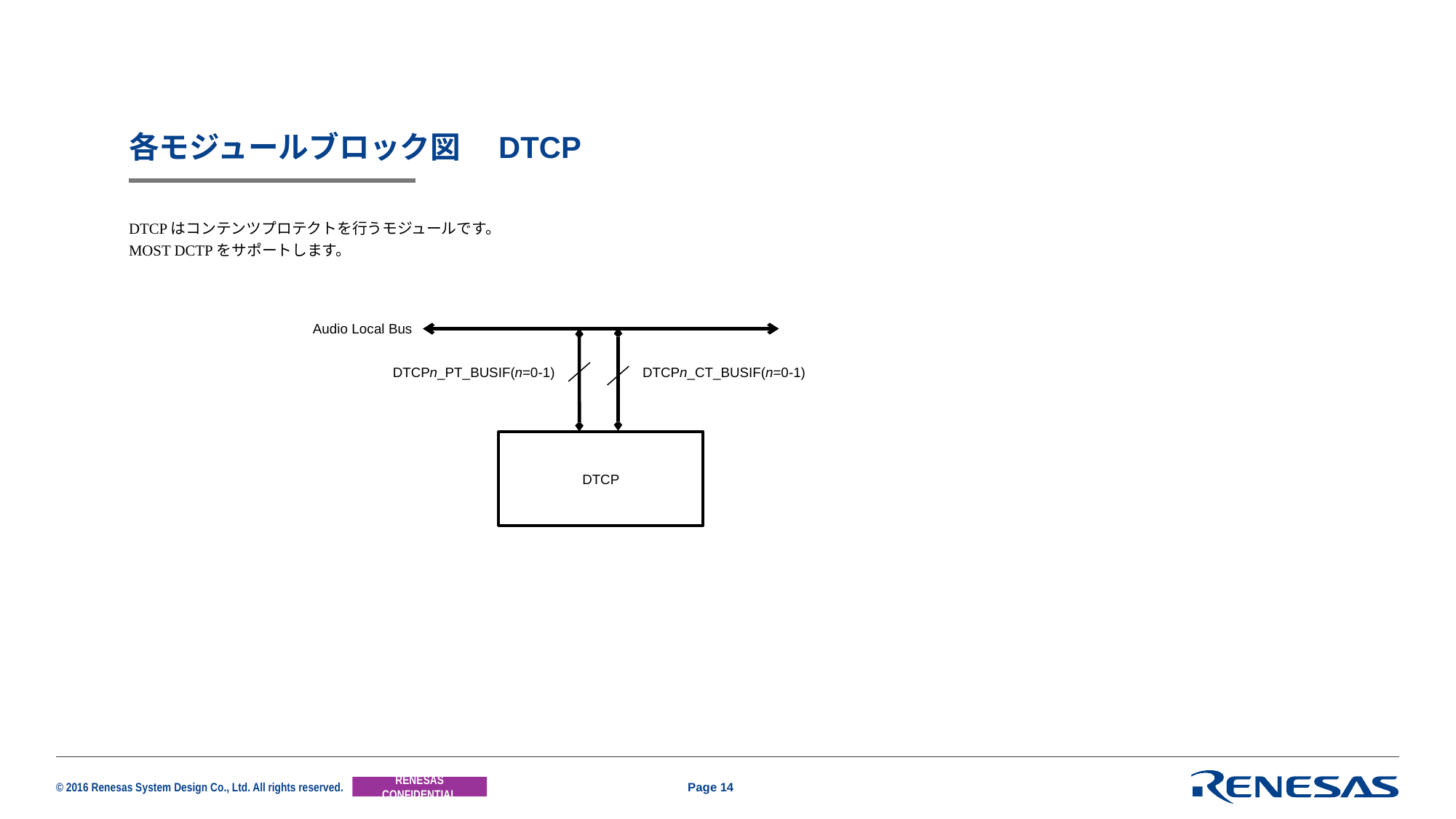

# 各モジュールブロック図　DTCP

DTCPはコンテンツプロテクトを行うモジュールです。
MOST DCTPをサポートします。
Audio Local Bus

DTCPn_PT_BUSIF(n=0-1)
DTCPn_CT_BUSIF(n=0-1)
DTCP
Page 14